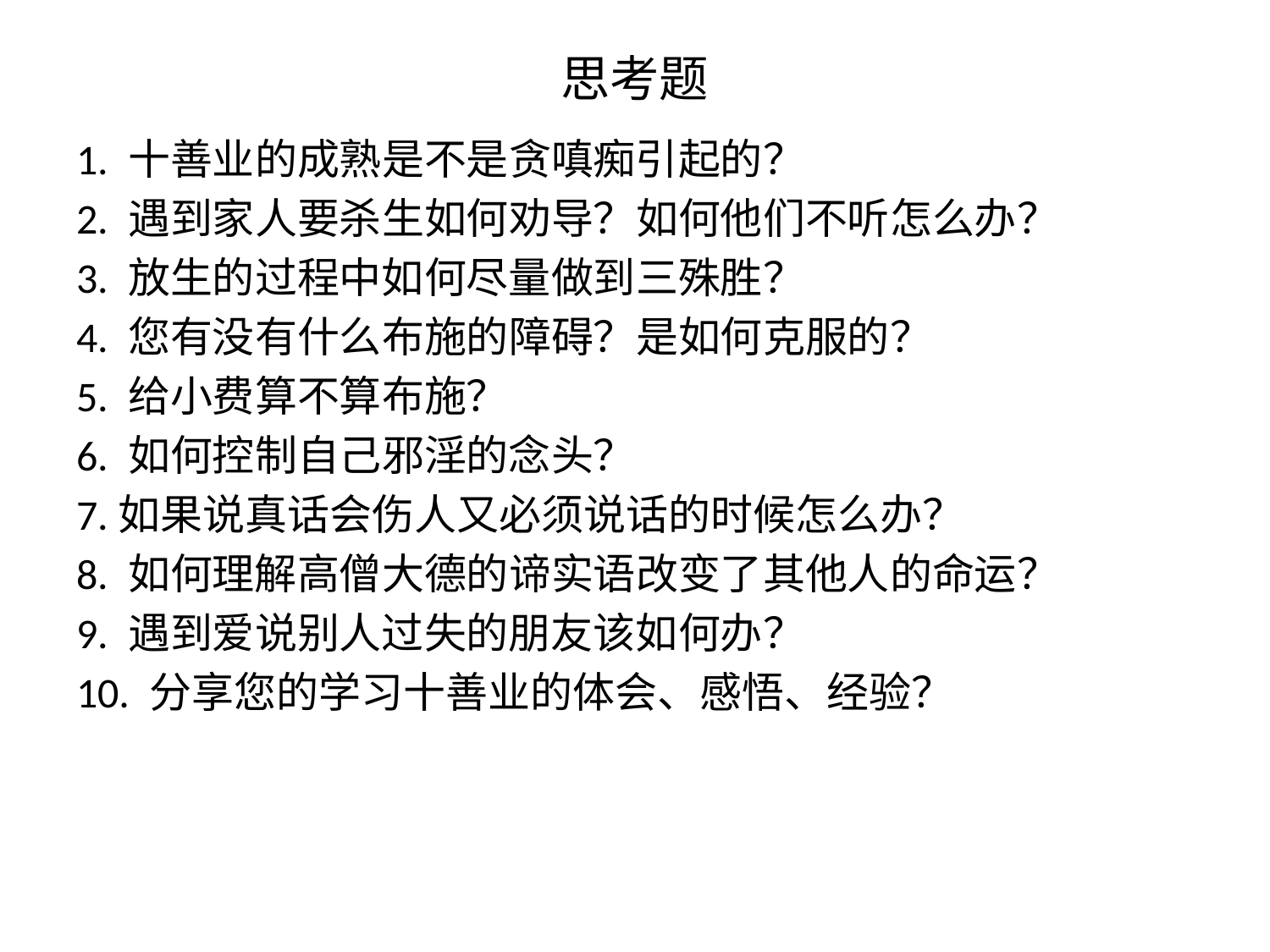

# 思考题
1. 十善业的成熟是不是贪嗔痴引起的？
2. 遇到家人要杀生如何劝导？如何他们不听怎么办？
3. 放生的过程中如何尽量做到三殊胜？
4. 您有没有什么布施的障碍？是如何克服的？
5. 给小费算不算布施？
6. 如何控制自己邪淫的念头？
7.如果说真话会伤人又必须说话的时候怎么办？
8. 如何理解高僧大德的谛实语改变了其他人的命运？
9. 遇到爱说别人过失的朋友该如何办？
10. 分享您的学习十善业的体会、感悟、经验？